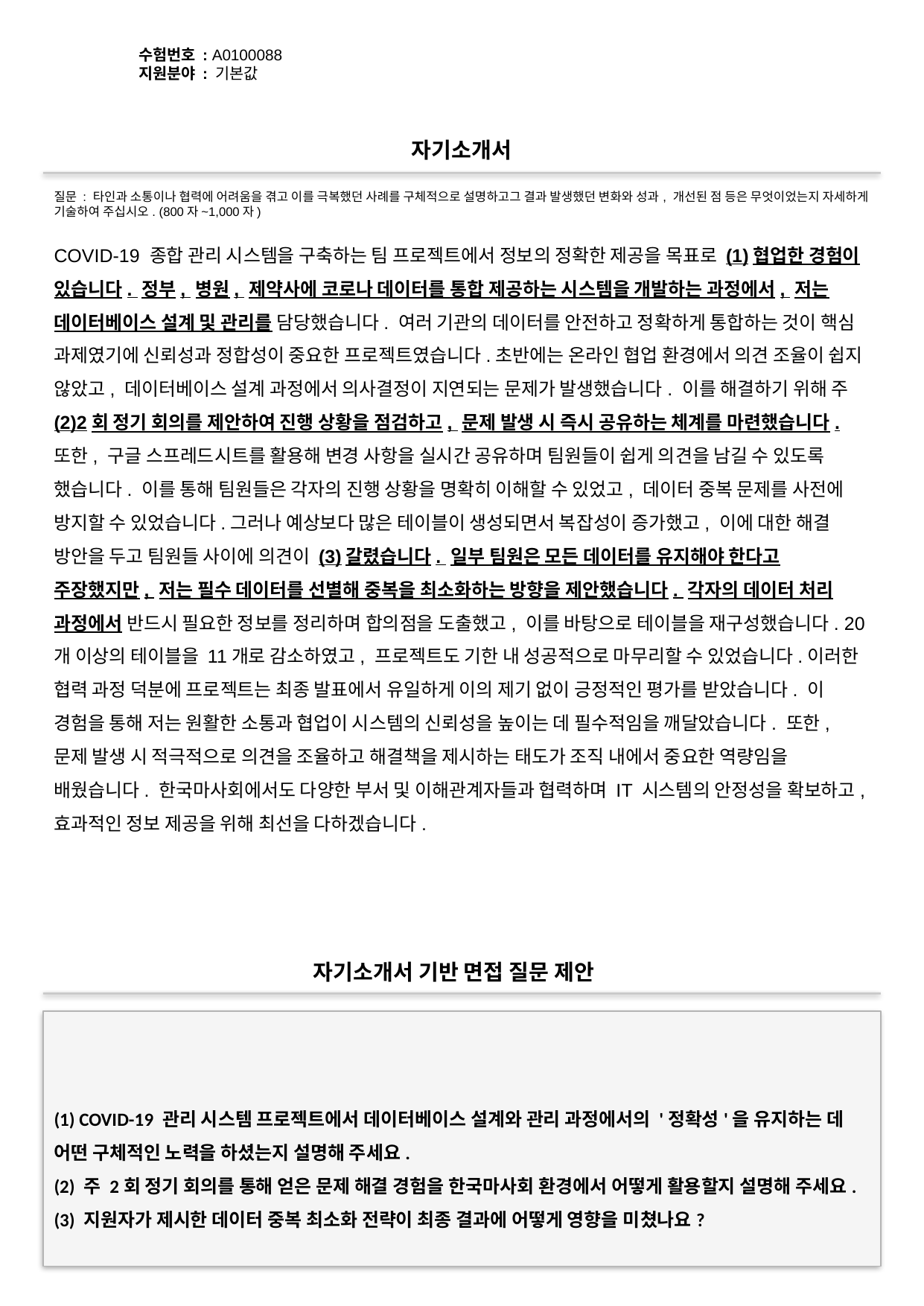

수험번호 : A0100088
지원분야 : 기본값
#

자기소개서

질문 : 타인과 소통이나 협력에 어려움을 겪고 이를 극복했던 사례를 구체적으로 설명하고그 결과 발생했던 변화와 성과, 개선된 점 등은 무엇이었는지 자세하게 기술하여 주십시오. (800자~1,000자)

COVID-19 종합 관리 시스템을 구축하는 팀 프로젝트에서 정보의 정확한 제공을 목표로 (1)협업한 경험이 있습니다. 정부, 병원, 제약사에 코로나 데이터를 통합 제공하는 시스템을 개발하는 과정에서, 저는 데이터베이스 설계 및 관리를 담당했습니다. 여러 기관의 데이터를 안전하고 정확하게 통합하는 것이 핵심 과제였기에 신뢰성과 정합성이 중요한 프로젝트였습니다.초반에는 온라인 협업 환경에서 의견 조율이 쉽지 않았고, 데이터베이스 설계 과정에서 의사결정이 지연되는 문제가 발생했습니다. 이를 해결하기 위해 주 (2)2회 정기 회의를 제안하여 진행 상황을 점검하고, 문제 발생 시 즉시 공유하는 체계를 마련했습니다. 또한, 구글 스프레드시트를 활용해 변경 사항을 실시간 공유하며 팀원들이 쉽게 의견을 남길 수 있도록 했습니다. 이를 통해 팀원들은 각자의 진행 상황을 명확히 이해할 수 있었고, 데이터 중복 문제를 사전에 방지할 수 있었습니다.그러나 예상보다 많은 테이블이 생성되면서 복잡성이 증가했고, 이에 대한 해결 방안을 두고 팀원들 사이에 의견이 (3)갈렸습니다. 일부 팀원은 모든 데이터를 유지해야 한다고 주장했지만, 저는 필수 데이터를 선별해 중복을 최소화하는 방향을 제안했습니다. 각자의 데이터 처리 과정에서 반드시 필요한 정보를 정리하며 합의점을 도출했고, 이를 바탕으로 테이블을 재구성했습니다. 20개 이상의 테이블을 11개로 감소하였고, 프로젝트도 기한 내 성공적으로 마무리할 수 있었습니다.이러한 협력 과정 덕분에 프로젝트는 최종 발표에서 유일하게 이의 제기 없이 긍정적인 평가를 받았습니다. 이 경험을 통해 저는 원활한 소통과 협업이 시스템의 신뢰성을 높이는 데 필수적임을 깨달았습니다. 또한, 문제 발생 시 적극적으로 의견을 조율하고 해결책을 제시하는 태도가 조직 내에서 중요한 역량임을 배웠습니다. 한국마사회에서도 다양한 부서 및 이해관계자들과 협력하며 IT 시스템의 안정성을 확보하고, 효과적인 정보 제공을 위해 최선을 다하겠습니다.

자기소개서 기반 면접 질문 제안

(1) COVID-19 관리 시스템 프로젝트에서 데이터베이스 설계와 관리 과정에서의 '정확성'을 유지하는 데 어떤 구체적인 노력을 하셨는지 설명해 주세요.
(2) 주 2회 정기 회의를 통해 얻은 문제 해결 경험을 한국마사회 환경에서 어떻게 활용할지 설명해 주세요.
(3) 지원자가 제시한 데이터 중복 최소화 전략이 최종 결과에 어떻게 영향을 미쳤나요?